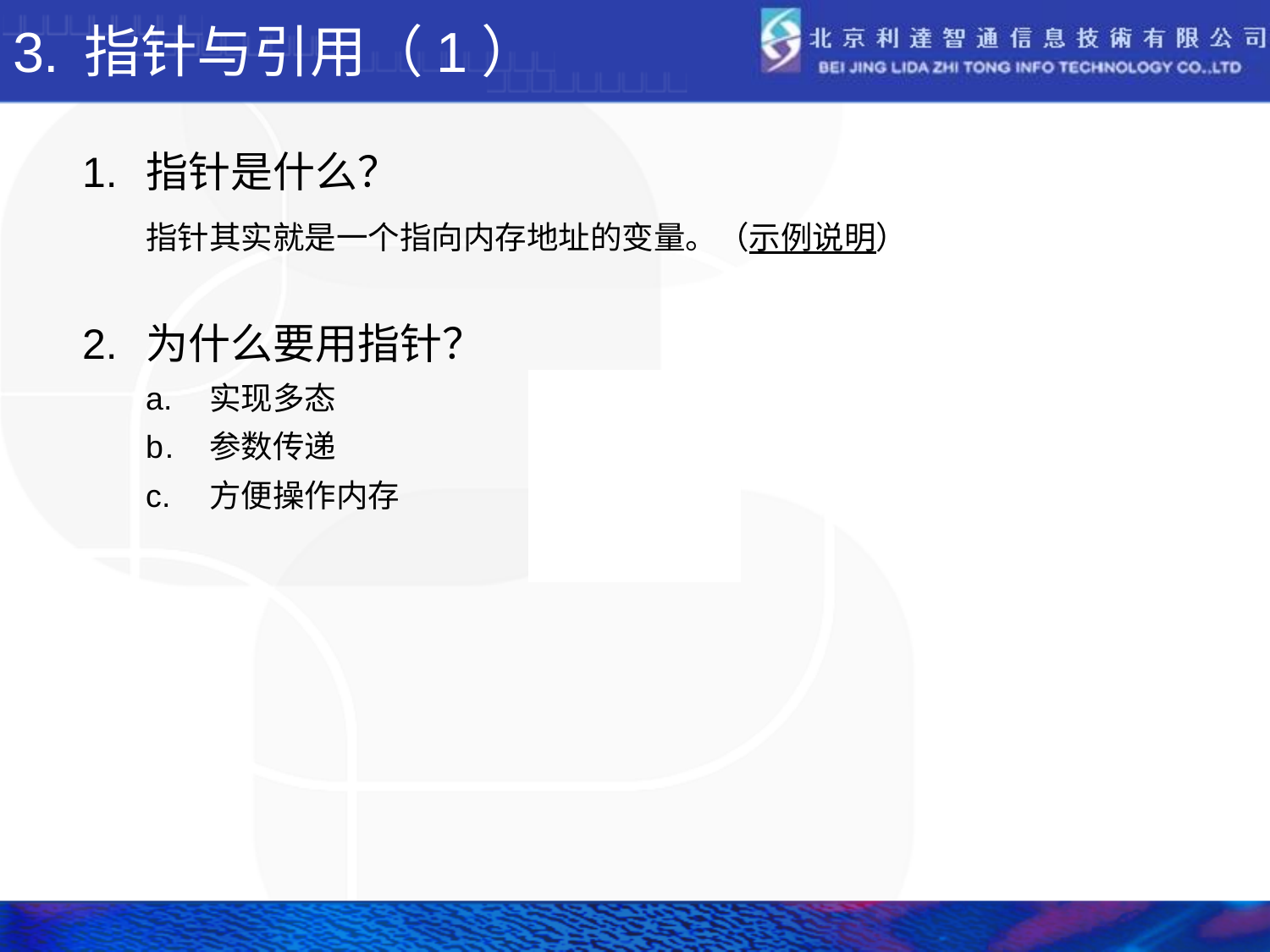

# 指针与引用（1）
指针是什么？
	指针其实就是一个指向内存地址的变量。（示例说明）

为什么要用指针？
实现多态
参数传递
方便操作内存